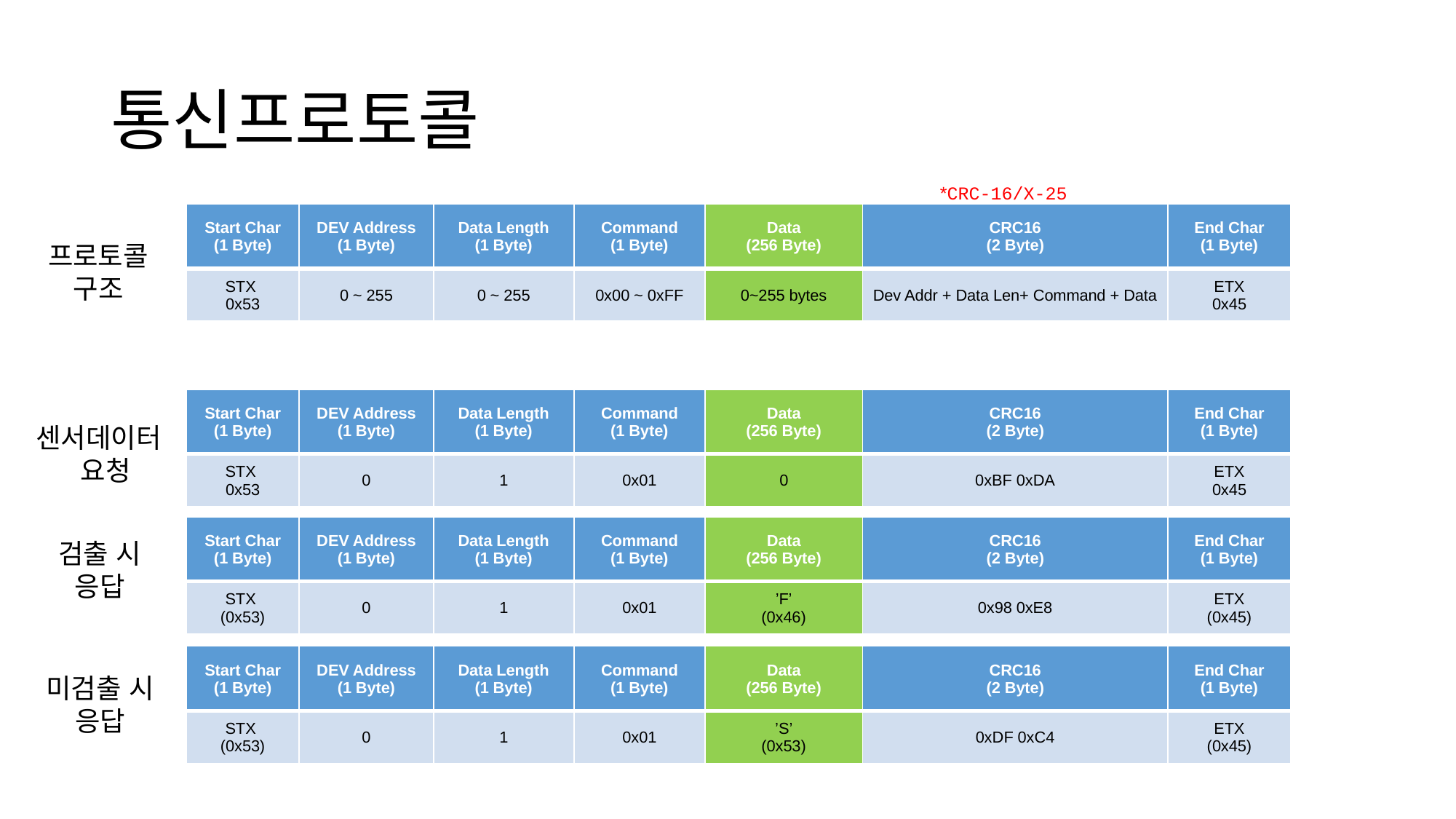

# 통신프로토콜
*CRC-16/X-25
| Start Char (1 Byte) | DEV Address (1 Byte) | Data Length (1 Byte) | Command (1 Byte) | Data (256 Byte) | CRC16 (2 Byte) | End Char (1 Byte) |
| --- | --- | --- | --- | --- | --- | --- |
| STX 0x53 | 0 ~ 255 | 0 ~ 255 | 0x00 ~ 0xFF | 0~255 bytes | Dev Addr + Data Len+ Command + Data | ETX 0x45 |
프로토콜
구조
| Start Char (1 Byte) | DEV Address (1 Byte) | Data Length (1 Byte) | Command (1 Byte) | Data (256 Byte) | CRC16 (2 Byte) | End Char (1 Byte) |
| --- | --- | --- | --- | --- | --- | --- |
| STX 0x53 | 0 | 1 | 0x01 | 0 | 0xBF 0xDA | ETX 0x45 |
센서데이터
 요청
| Start Char (1 Byte) | DEV Address (1 Byte) | Data Length (1 Byte) | Command (1 Byte) | Data (256 Byte) | CRC16 (2 Byte) | End Char (1 Byte) |
| --- | --- | --- | --- | --- | --- | --- |
| STX (0x53) | 0 | 1 | 0x01 | ’F’ (0x46) | 0x98 0xE8 | ETX (0x45) |
검출 시
응답
| Start Char (1 Byte) | DEV Address (1 Byte) | Data Length (1 Byte) | Command (1 Byte) | Data (256 Byte) | CRC16 (2 Byte) | End Char (1 Byte) |
| --- | --- | --- | --- | --- | --- | --- |
| STX (0x53) | 0 | 1 | 0x01 | ’S’ (0x53) | 0xDF 0xC4 | ETX (0x45) |
미검출 시
응답